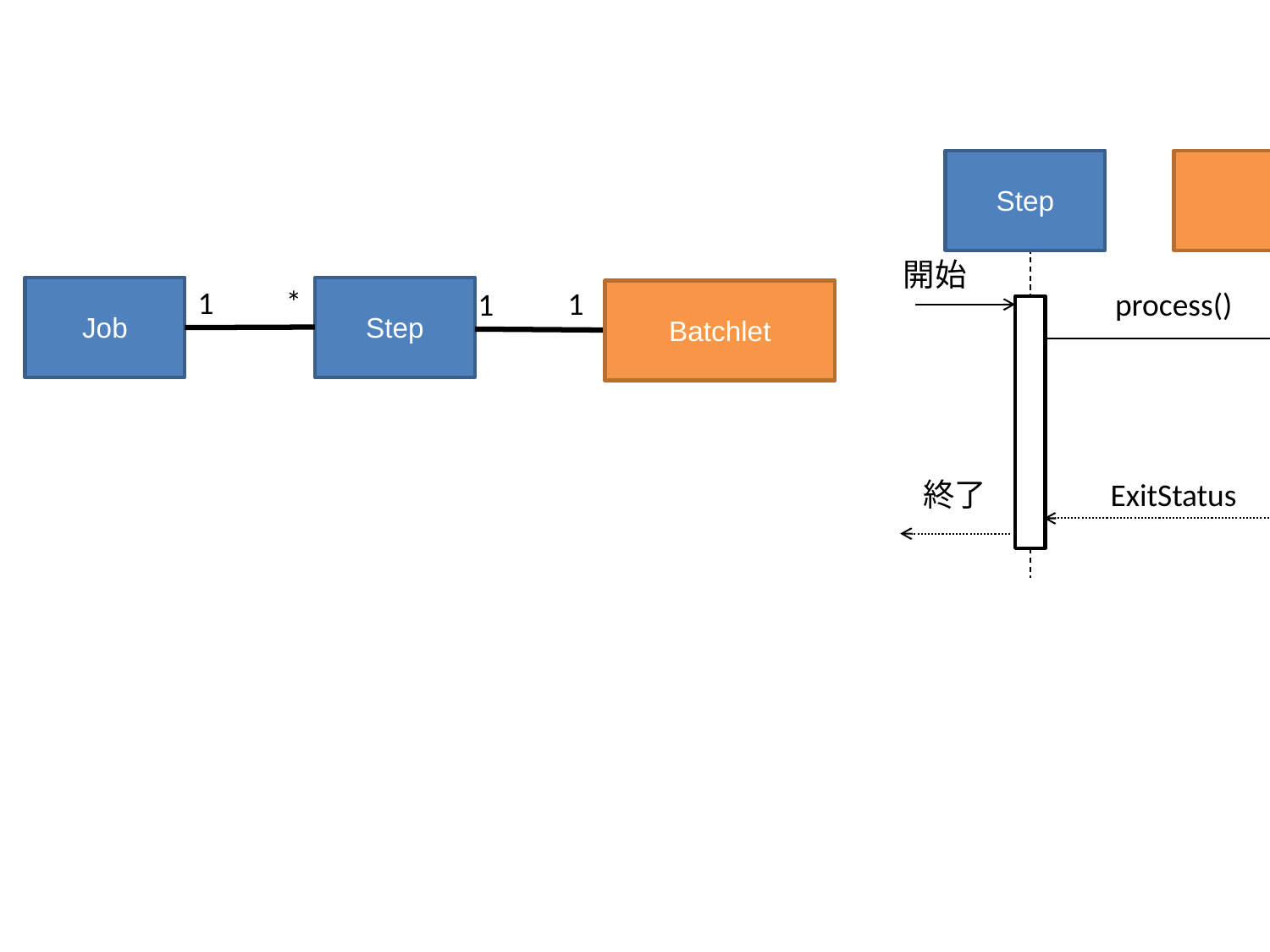

Step
Batchlet
開始
process()

ExitStatus
終了
*
1
1
Job
Step
1
Batchlet